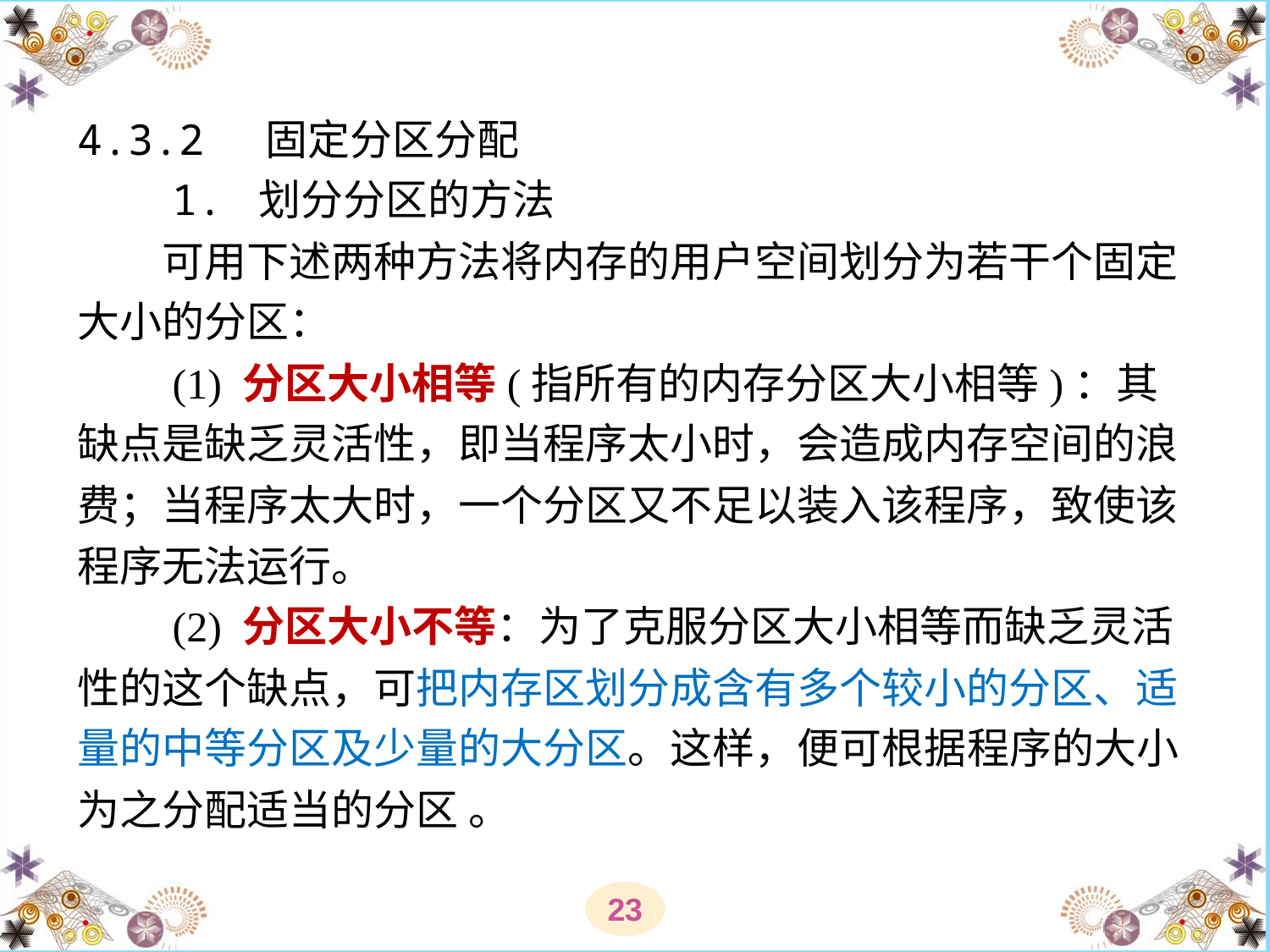

# 4.3.2  固定分区分配 　　1. 划分分区的方法 　　可用下述两种方法将内存的用户空间划分为若干个固定大小的分区： 　　(1) 分区大小相等(指所有的内存分区大小相等)：其缺点是缺乏灵活性，即当程序太小时，会造成内存空间的浪费；当程序太大时，一个分区又不足以装入该程序，致使该程序无法运行。 　　(2) 分区大小不等：为了克服分区大小相等而缺乏灵活性的这个缺点，可把内存区划分成含有多个较小的分区、适量的中等分区及少量的大分区。这样，便可根据程序的大小为之分配适当的分区 。